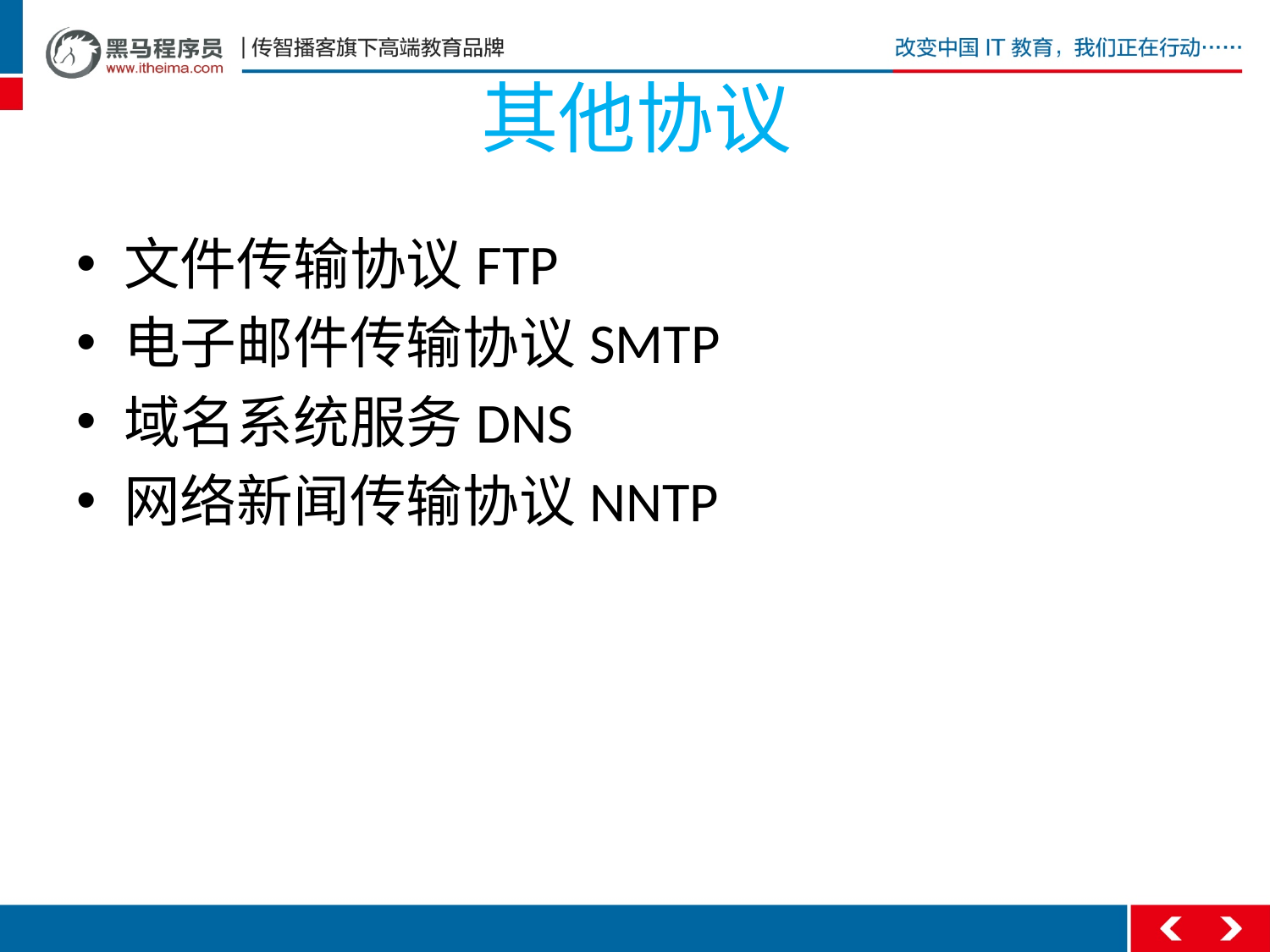

# 其他协议
文件传输协议FTP
电子邮件传输协议SMTP
域名系统服务DNS
网络新闻传输协议NNTP